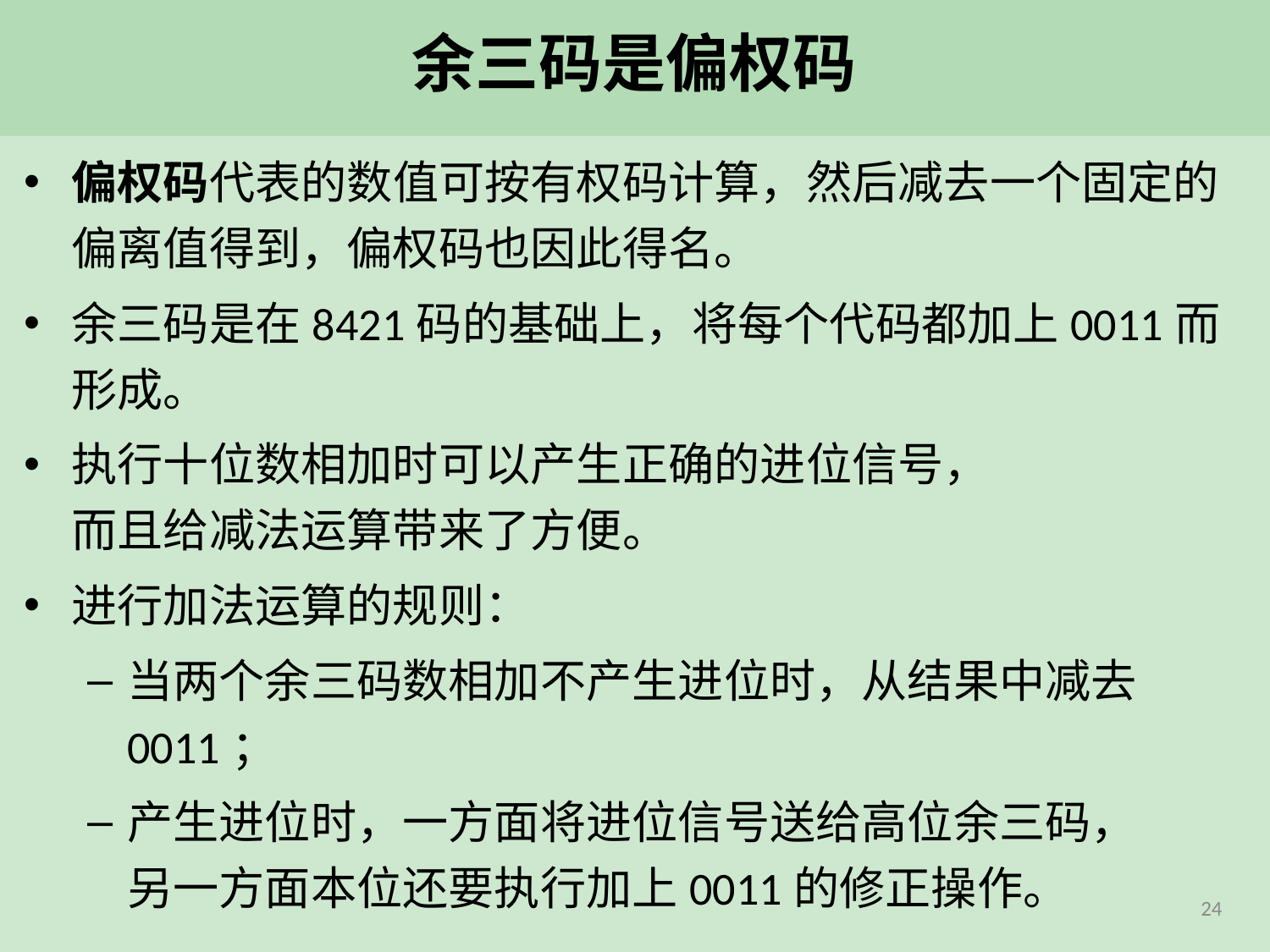

# 余三码是偏权码
偏权码代表的数值可按有权码计算，然后减去一个固定的偏离值得到，偏权码也因此得名。
余三码是在8421码的基础上，将每个代码都加上0011而形成。
执行十位数相加时可以产生正确的进位信号，
而且给减法运算带来了方便。
进行加法运算的规则：
当两个余三码数相加不产生进位时，从结果中减去0011；
产生进位时，一方面将进位信号送给高位余三码，
另一方面本位还要执行加上0011的修正操作。

24